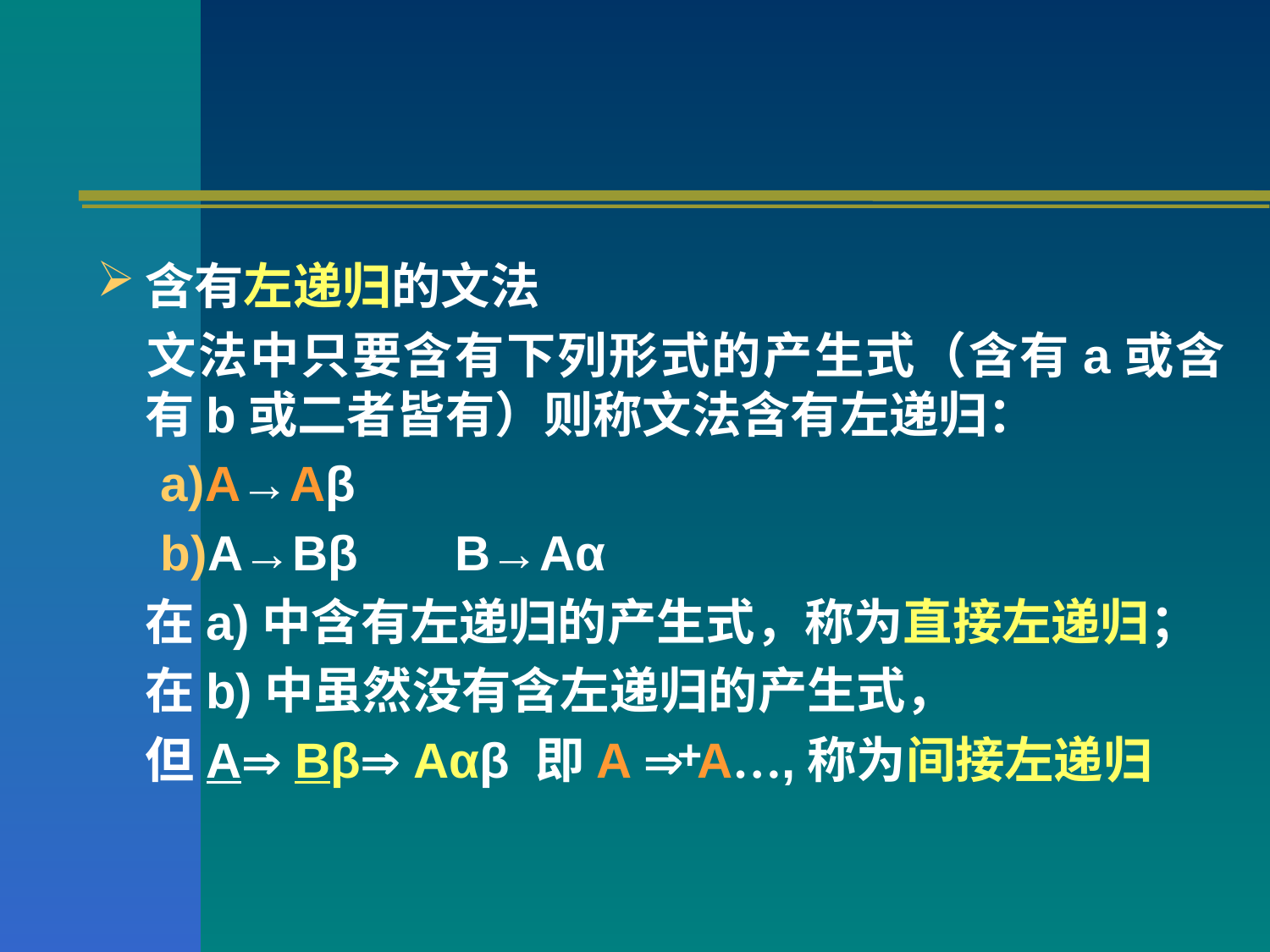

#
含有左递归的文法
	文法中只要含有下列形式的产生式（含有a或含有b或二者皆有）则称文法含有左递归：
A→Aβ
A→Bβ	B→Aα
	在a)中含有左递归的产生式，称为直接左递归；
	在b)中虽然没有含左递归的产生式，
	但A⇒ Bβ⇒ Aαβ 即A ⇒ A…,称为间接左递归
+